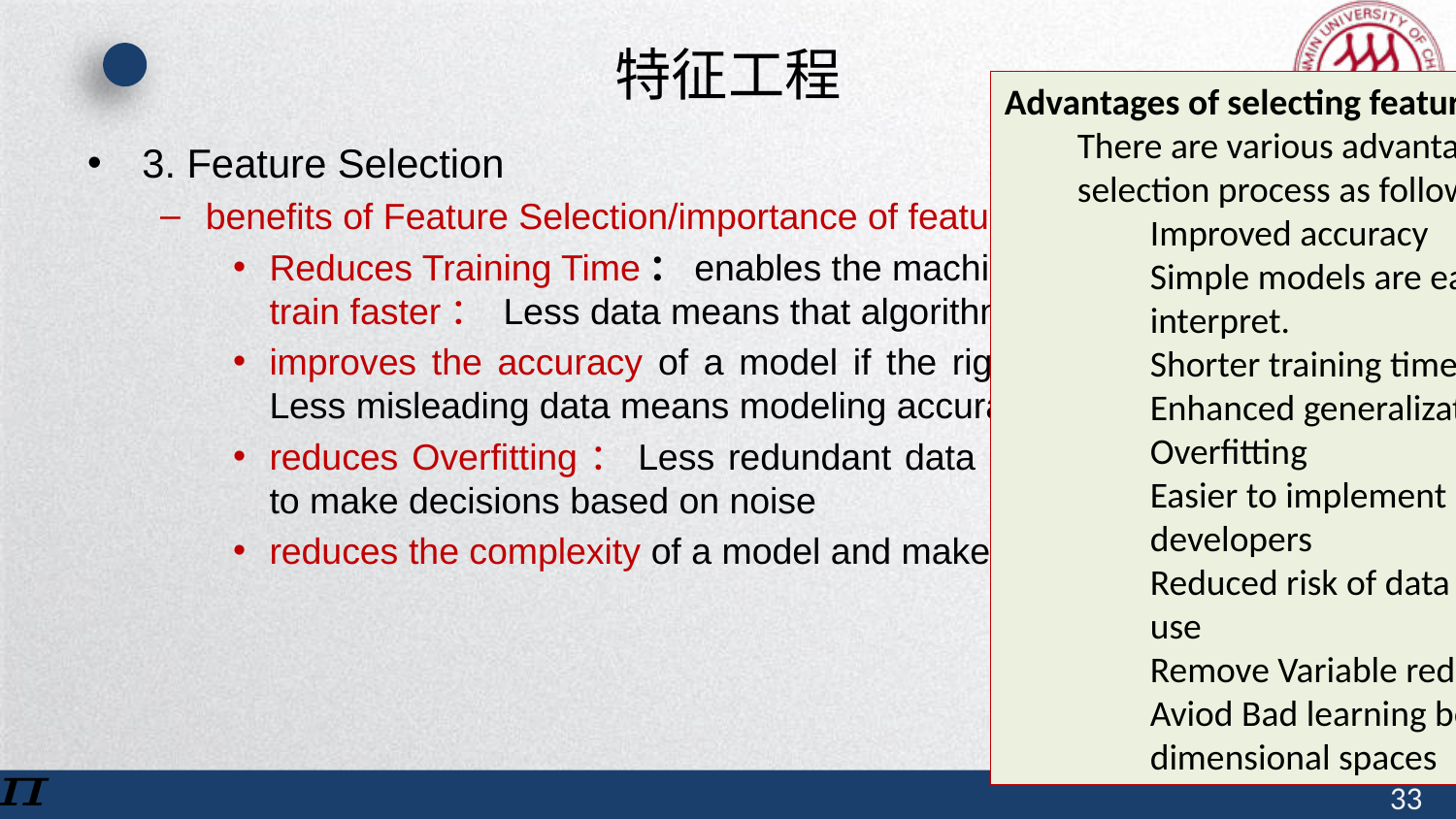

# 特征工程
Advantages of selecting features
There are various advantages of feature selection process as follows
Improved accuracy
Simple models are easier to interpret.
Shorter training times
Enhanced generalization by reducing Overfitting
Easier to implement by software developers
Reduced risk of data errors by model use
Remove Variable redundancy
Aviod Bad learning behavior in high dimensional spaces
3. Feature Selection
benefits of Feature Selection/importance of feature selection
Reduces Training Time：enables the machine learning algorithm to train faster： Less data means that algorithms train faster
improves the accuracy of a model if the right subset is chosen： Less misleading data means modeling accuracy improves
reduces Overfitting：Less redundant data means less opportunity to make decisions based on noise
reduces the complexity of a model and makes it easier to interpret